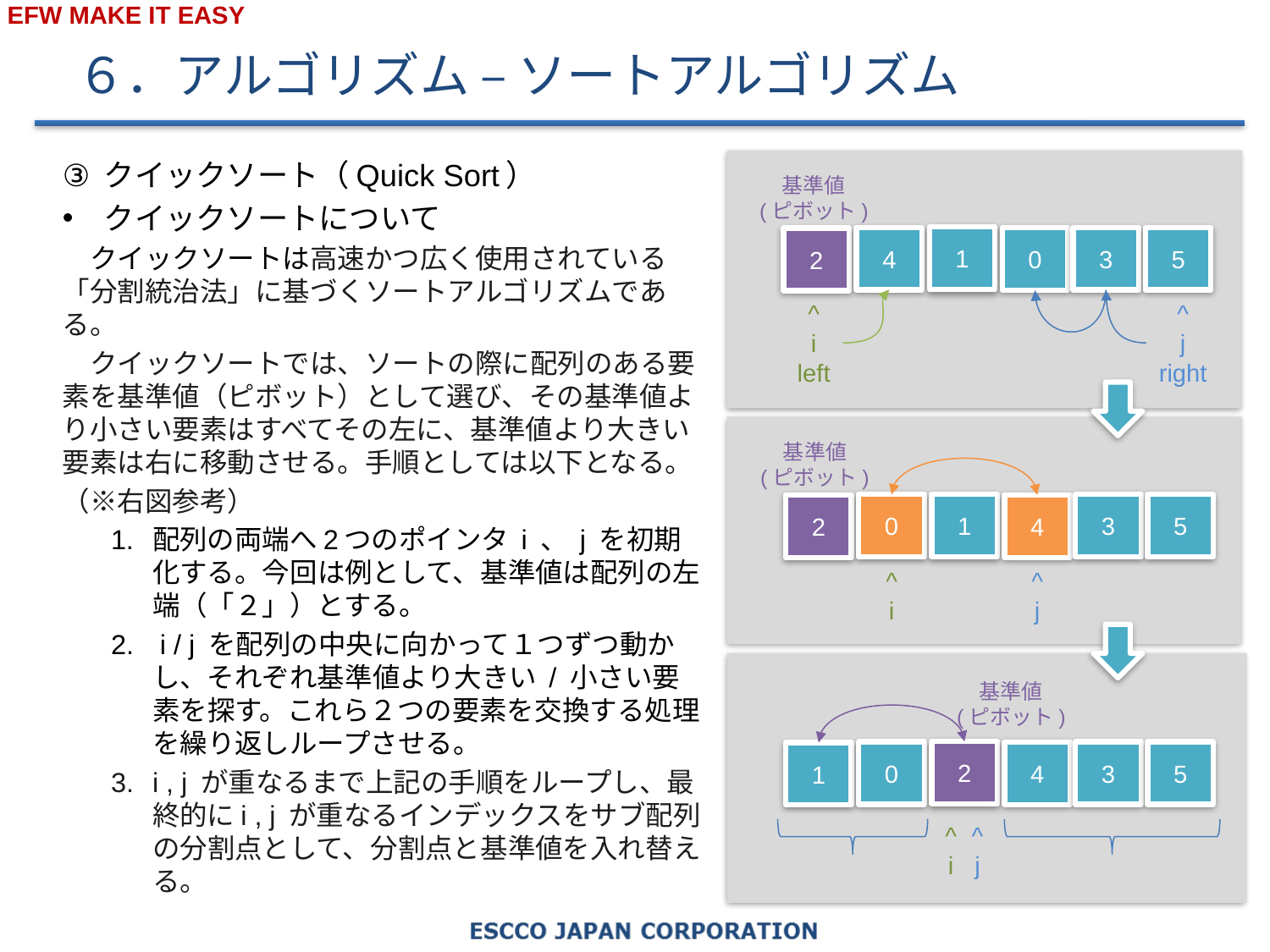

# ６．アルゴリズム – ソートアルゴリズム
クイックソート（Quick Sort）
クイックソートについて
　クイックソートは高速かつ広く使用されている「分割統治法」に基づくソートアルゴリズムである。
　クイックソートでは、ソートの際に配列のある要素を基準値（ピボット）として選び、その基準値より小さい要素はすべてその左に、基準値より大きい要素は右に移動させる。手順としては以下となる。
（※右図参考）
配列の両端へ2つのポインタ i 、 j を初期化する。今回は例として、基準値は配列の左端（「２」）とする。
 i / j を配列の中央に向かって１つずつ動かし、それぞれ基準値より大きい / 小さい要素を探す。これら２つの要素を交換する処理を繰り返しループさせる。
i , j が重なるまで上記の手順をループし、最終的にi , j が重なるインデックスをサブ配列の分割点として、分割点と基準値を入れ替える。

基準値
(ピボット)
1
5
3
4
0
2
^
i
left
^
j
right

基準値
(ピボット)
1
5
3
0
4
2
^
i
^
j

基準値
(ピボット)
2
5
3
0
4
1
^
i
^
j